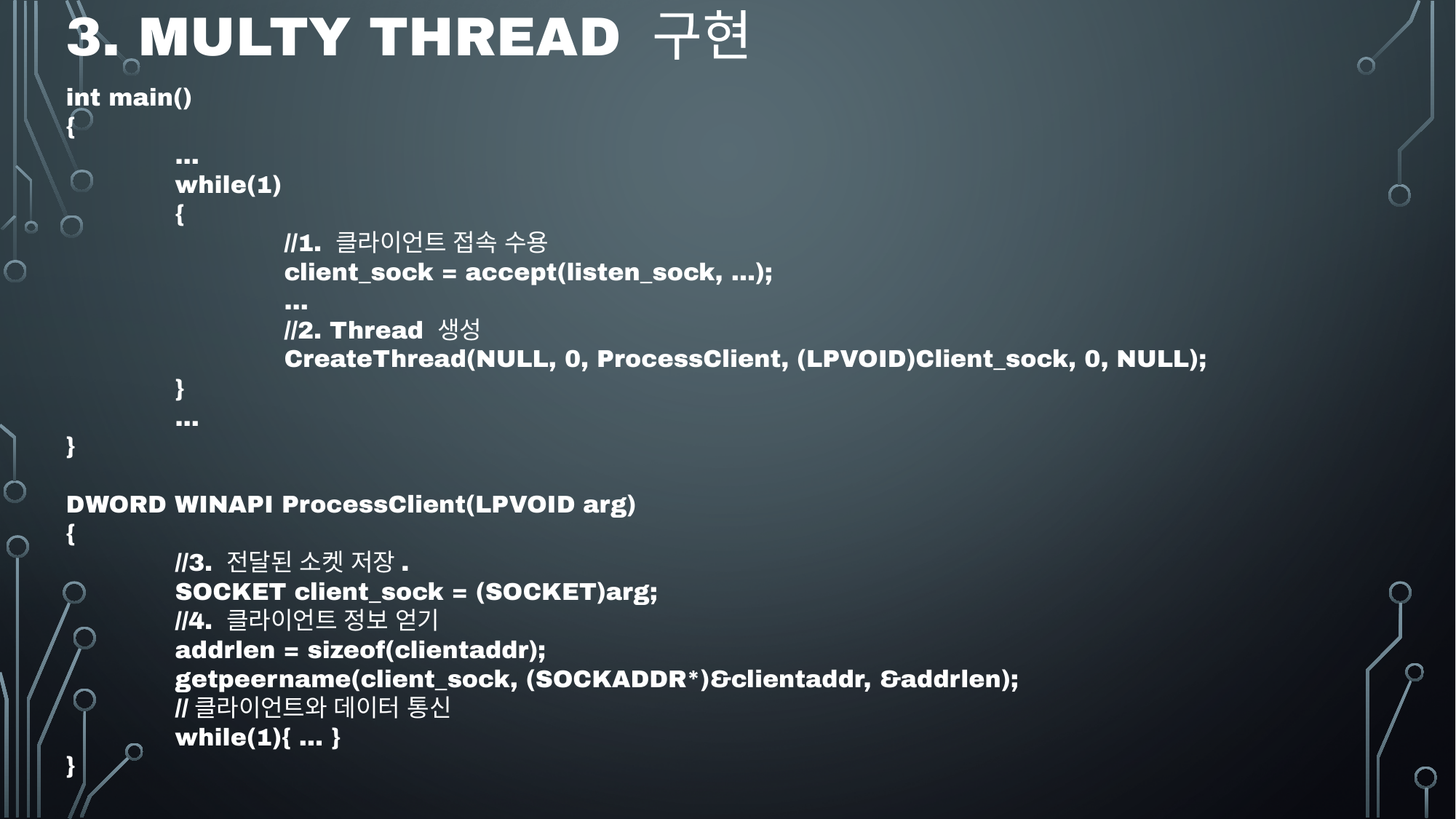

# 3. Multy Thread 구현
int main()
{
	…
	while(1)
	{
		//1. 클라이언트 접속 수용
		client_sock = accept(listen_sock, …);
		…
		//2. Thread 생성
		CreateThread(NULL, 0, ProcessClient, (LPVOID)Client_sock, 0, NULL);
	}
	…
}

DWORD WINAPI ProcessClient(LPVOID arg)
{
	//3. 전달된 소켓 저장.
	SOCKET client_sock = (SOCKET)arg;
	//4. 클라이언트 정보 얻기
	addrlen = sizeof(clientaddr);
	getpeername(client_sock, (SOCKADDR*)&clientaddr, &addrlen);
	//클라이언트와 데이터 통신
	while(1){ … }
}